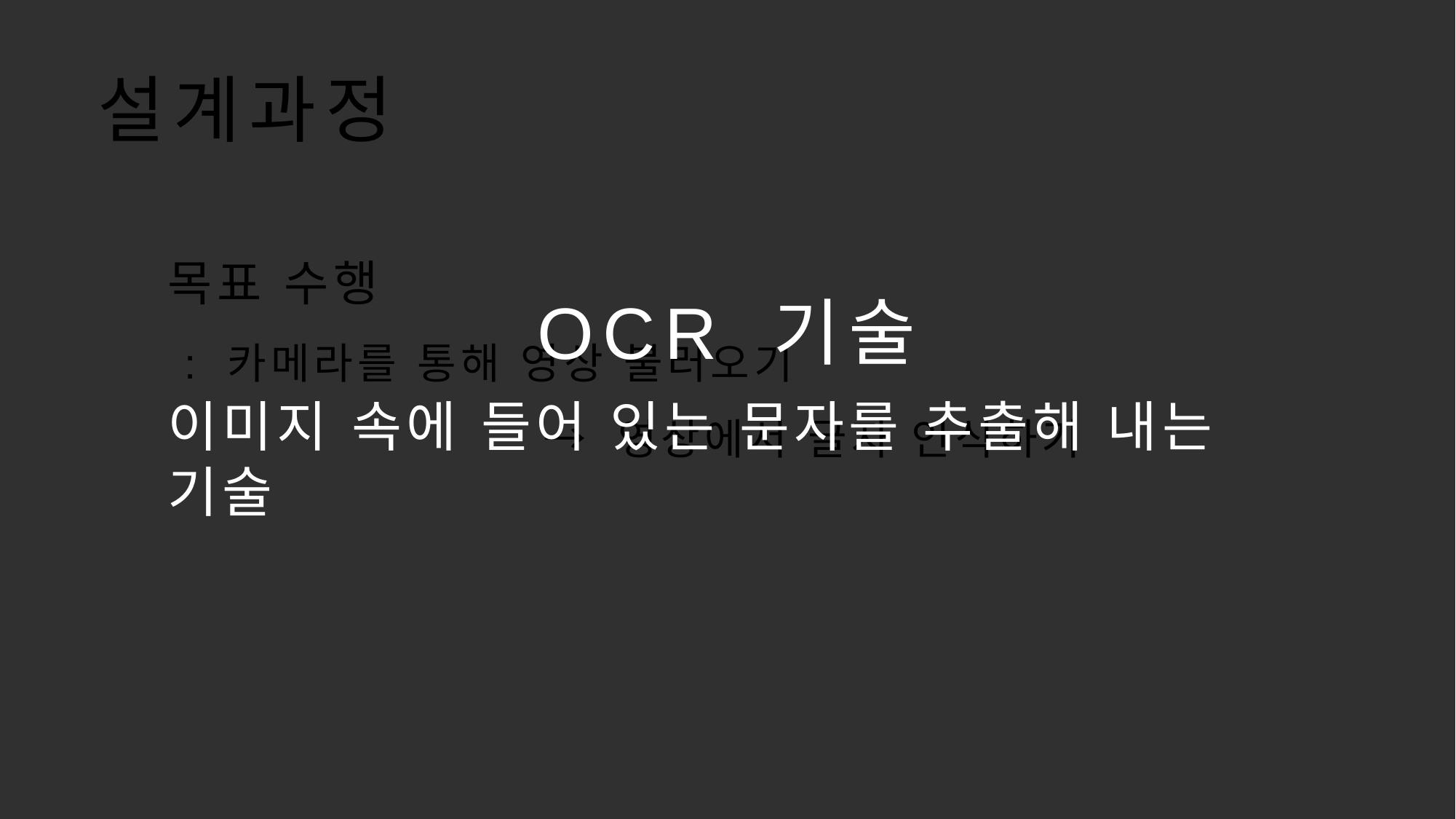

설계과정
목표 수행
 : 카메라를 통해 영상 불러오기
                       → 영상에서 글자 인식하기
OCR 기술
이미지 속에 들어 있는 문자를 추출해 내는 기술